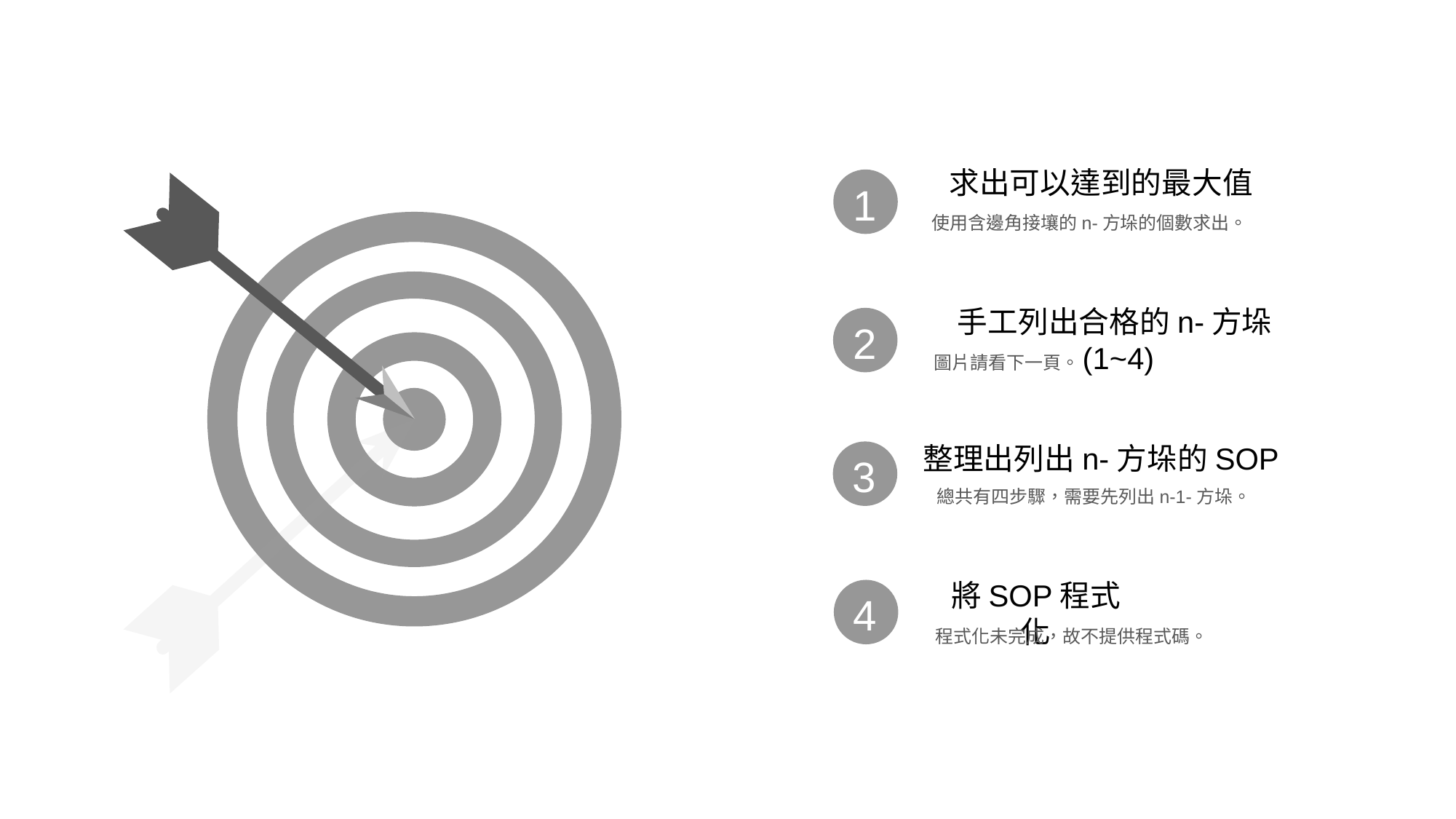

求出可以達到的最大值
使用含邊角接壤的n-方垛的個數求出。

1

手工列出合格的n-方垛(1~4)
圖片請看下一頁。

2
整理出列出n-方垛的SOP
總共有四步驟，需要先列出n-1-方垛。

3
將SOP程式化

4
程式化未完成，故不提供程式碼。